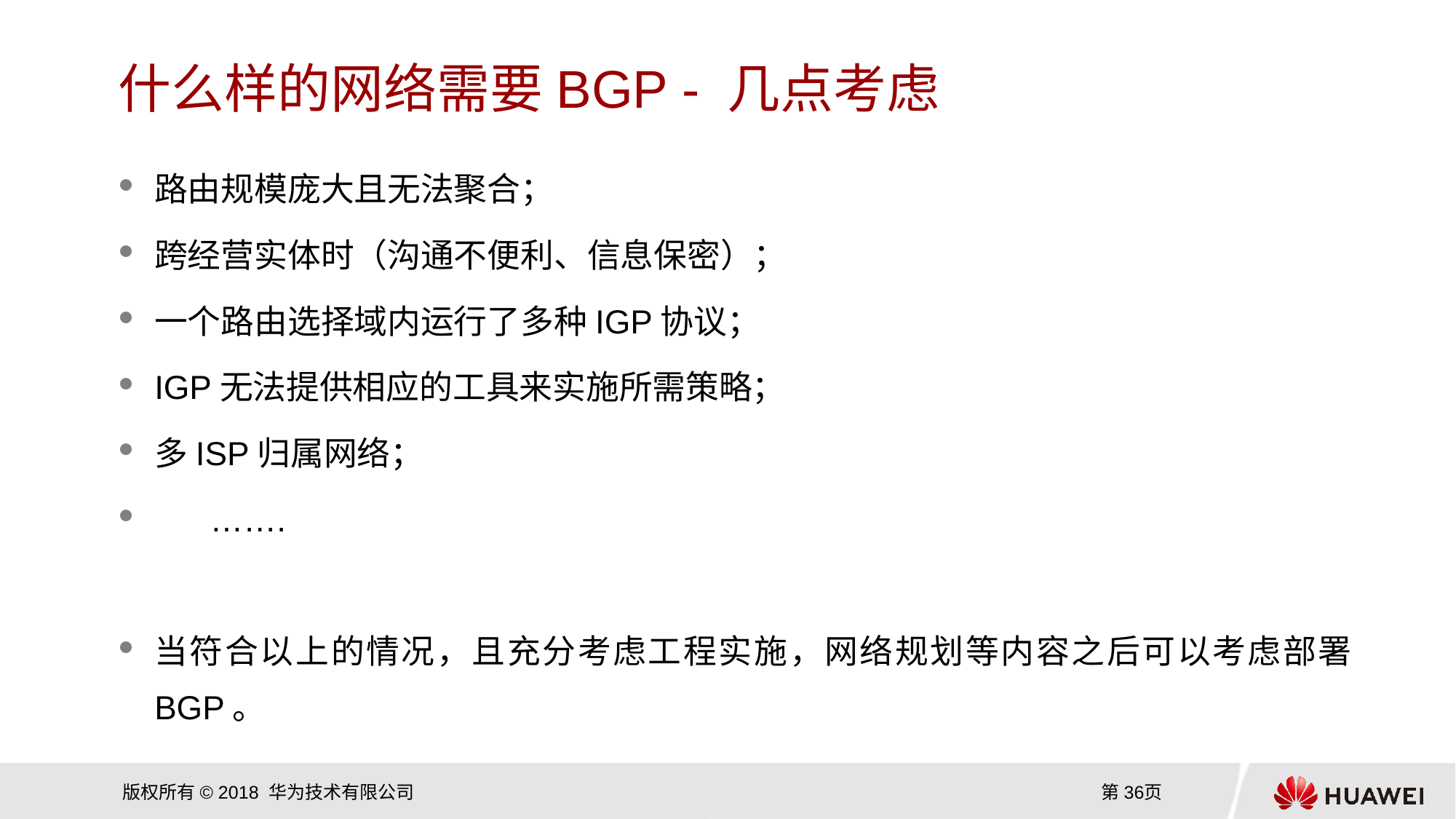

# 什么样的网络需要BGP - 几点考虑
路由规模庞大且无法聚合；
跨经营实体时（沟通不便利、信息保密）；
一个路由选择域内运行了多种IGP协议；
IGP无法提供相应的工具来实施所需策略；
多ISP归属网络；
      …….

当符合以上的情况，且充分考虑工程实施，网络规划等内容之后可以考虑部署BGP。